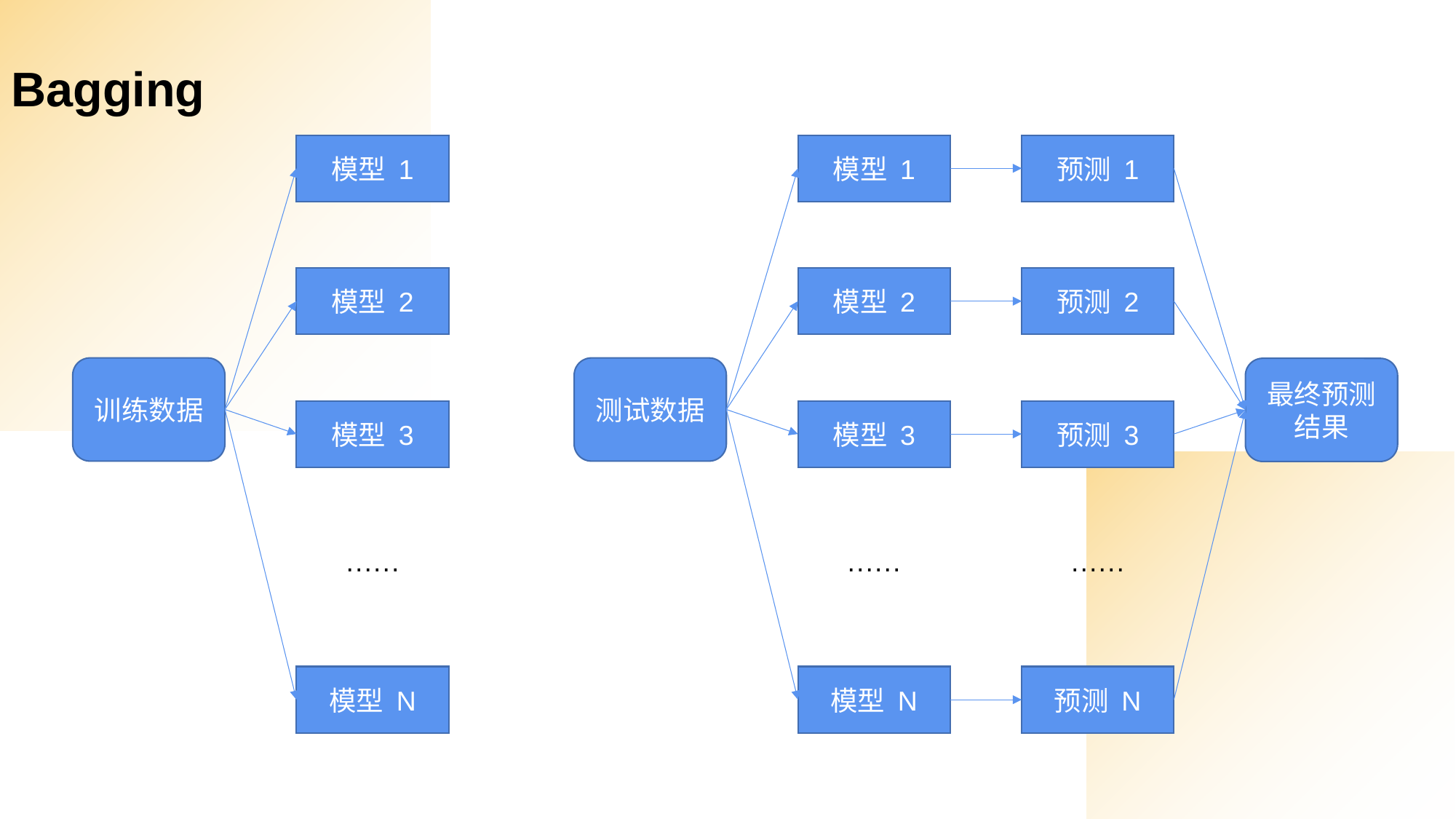

Bagging
模型 1
模型 1
预测 1
模型 2
模型 2
预测 2
训练数据
测试数据
最终预测结果
模型 3
模型 3
预测 3
······
······
······
模型 N
模型 N
预测 N